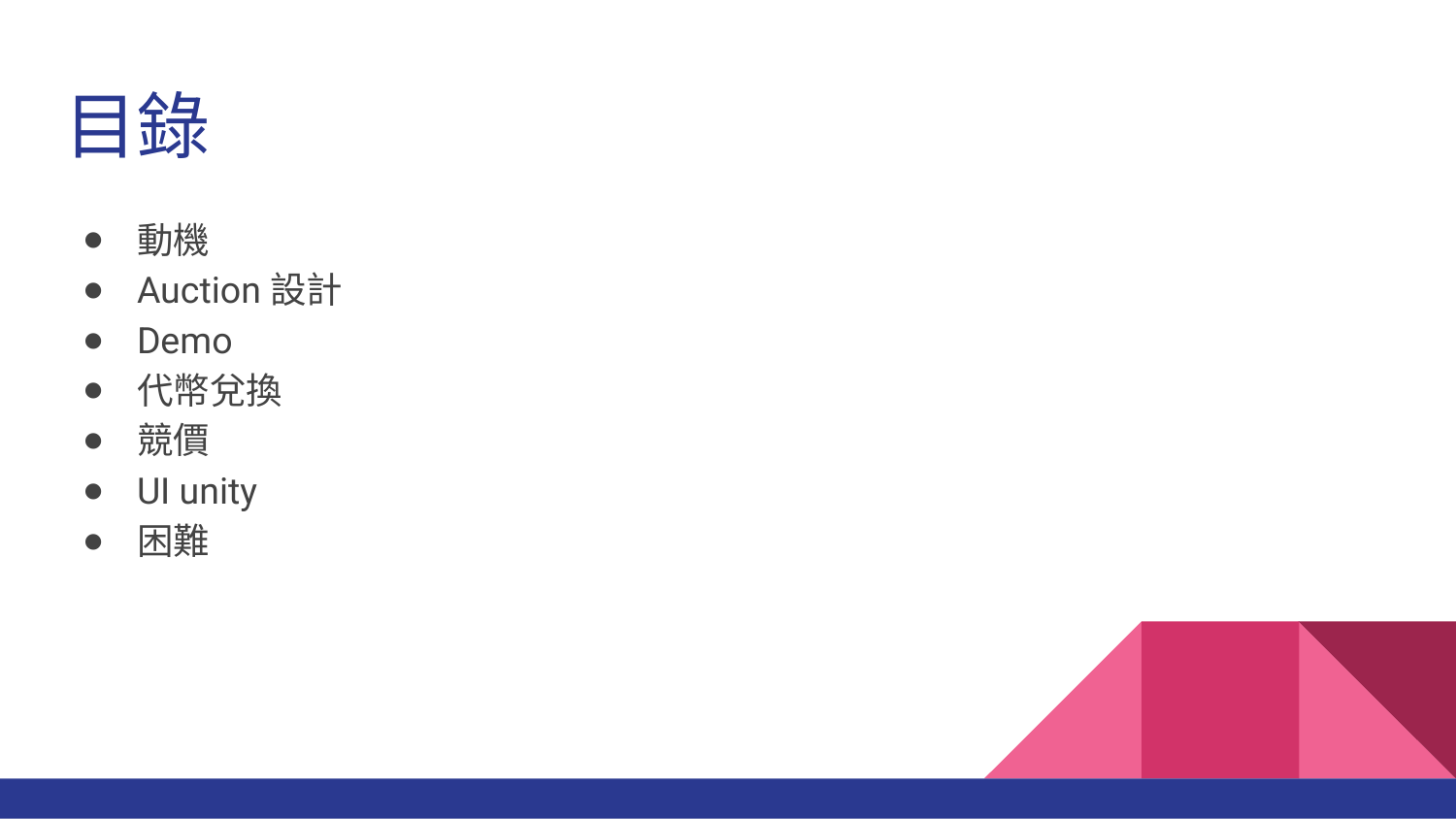

# 目錄
動機
Auction設計
Demo
代幣兌換
競價
UI unity
困難